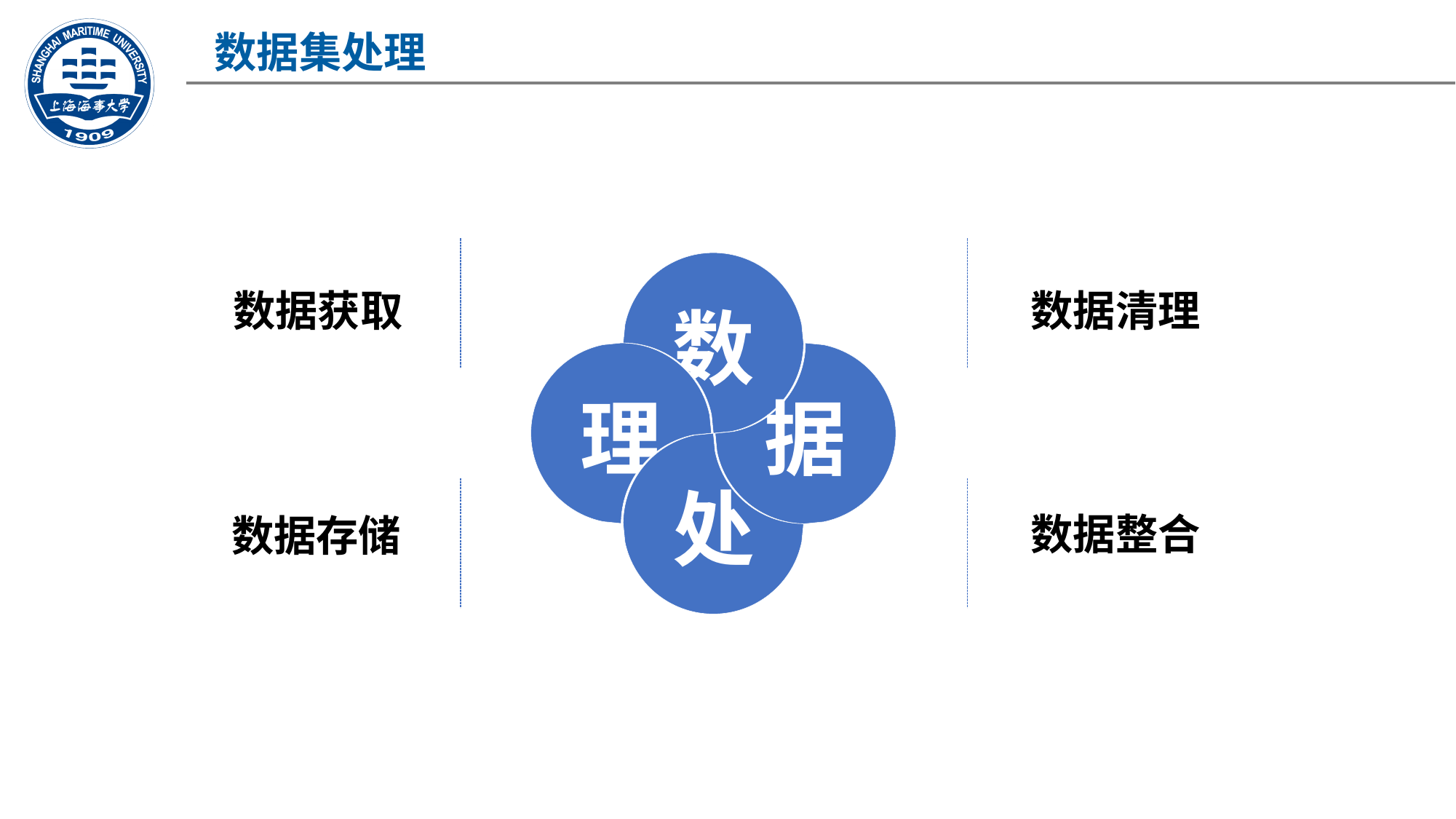

数据集处理
数
数据获取
数据清理
理
据
处

数据整合

数据存储